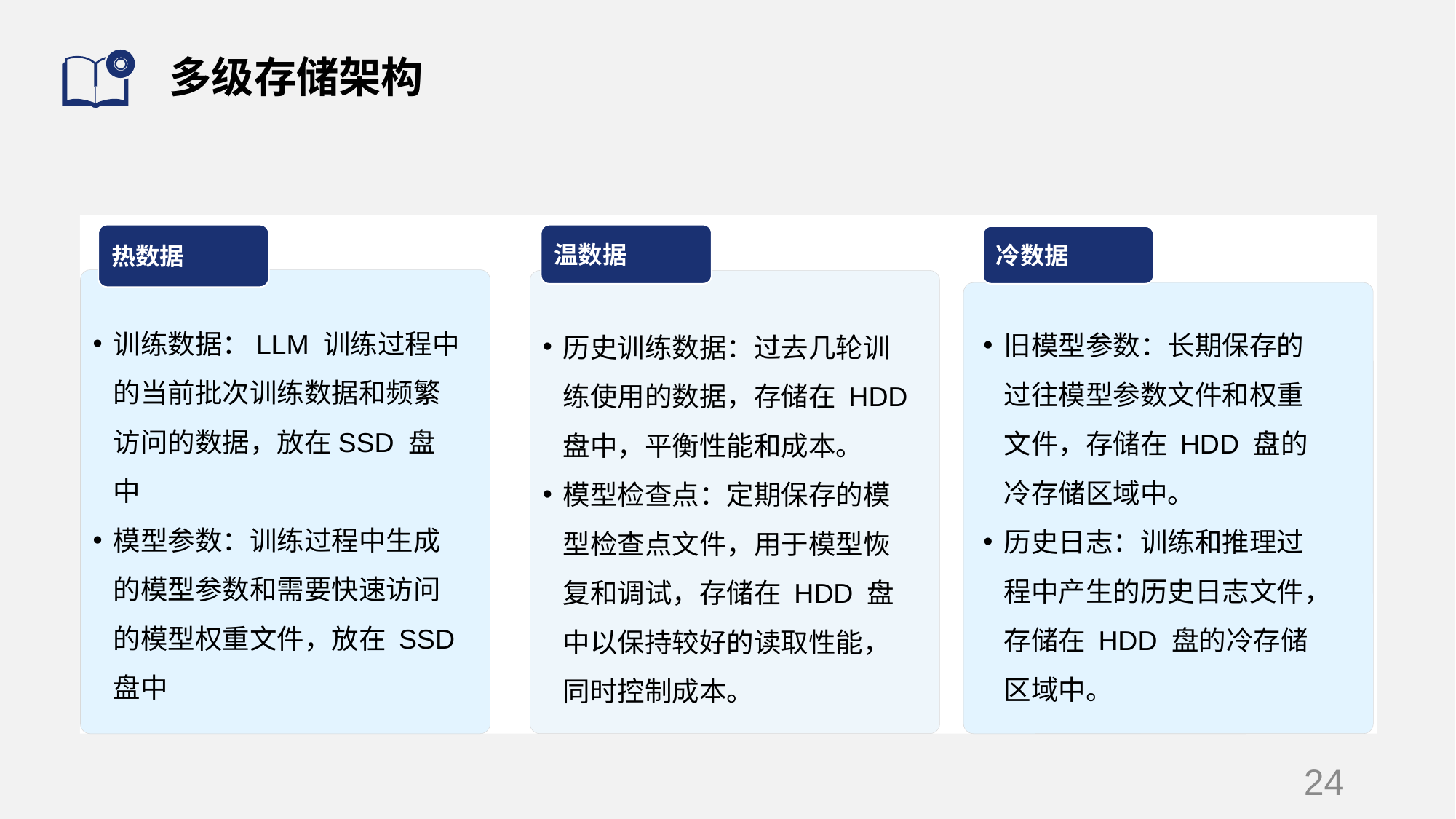

# 多级存储架构

热数据
温数据
冷数据

训练数据：LLM 训练过程中的当前批次训练数据和频繁访问的数据，放在SSD 盘中
模型参数：训练过程中生成的模型参数和需要快速访问的模型权重文件，放在 SSD 盘中
旧模型参数：长期保存的过往模型参数文件和权重文件，存储在 HDD 盘的冷存储区域中。
历史日志：训练和推理过程中产生的历史日志文件，存储在 HDD 盘的冷存储区域中。
历史训练数据：过去几轮训练使用的数据，存储在 HDD 盘中，平衡性能和成本。
模型检查点：定期保存的模型检查点文件，用于模型恢复和调试，存储在 HDD 盘中以保持较好的读取性能，同时控制成本。

24